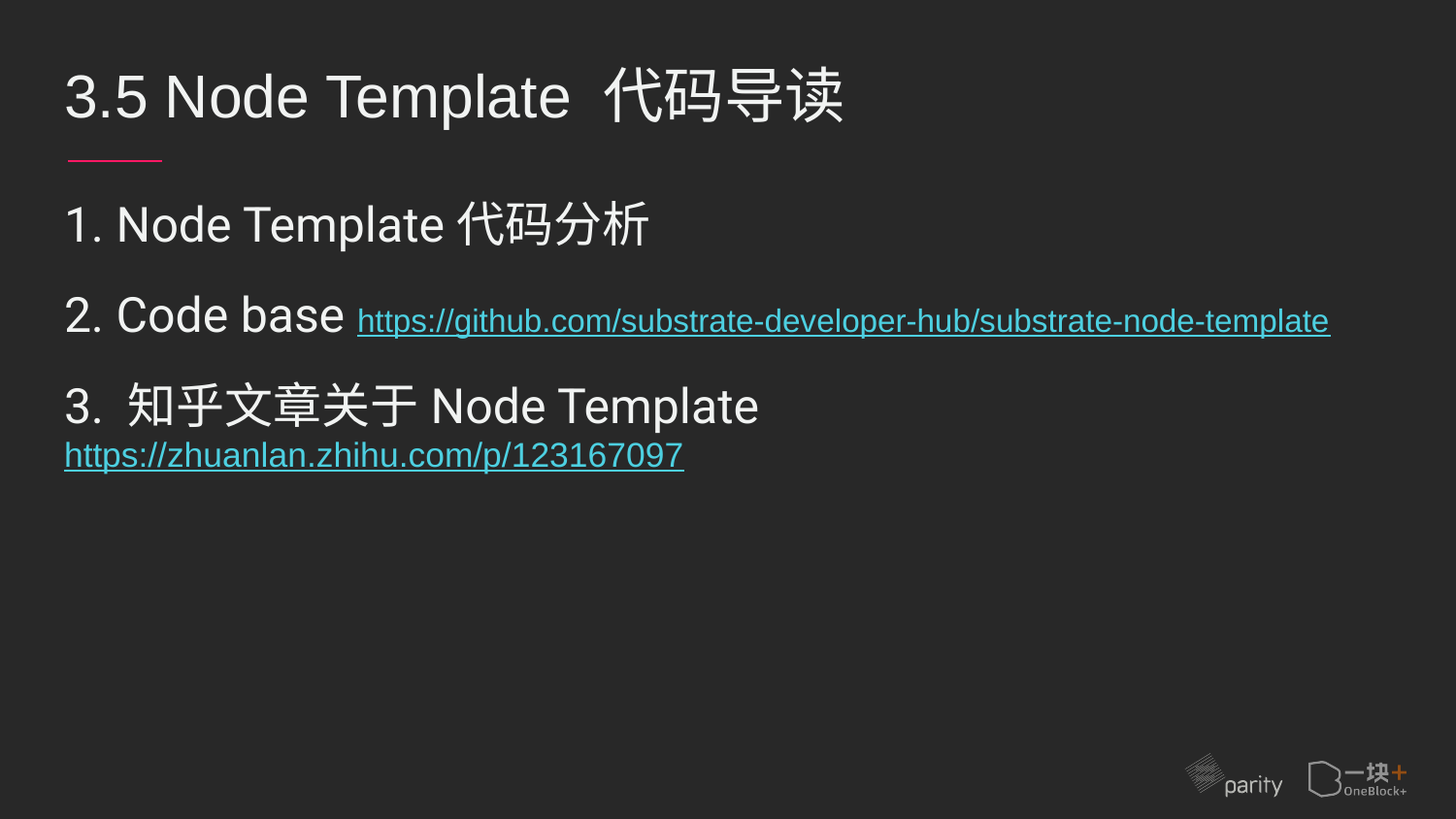

3.5 Node Template 代码导读
1. Node Template代码分析
2. Code base https://github.com/substrate-developer-hub/substrate-node-template
3. 知乎文章关于Node Template  https://zhuanlan.zhihu.com/p/123167097